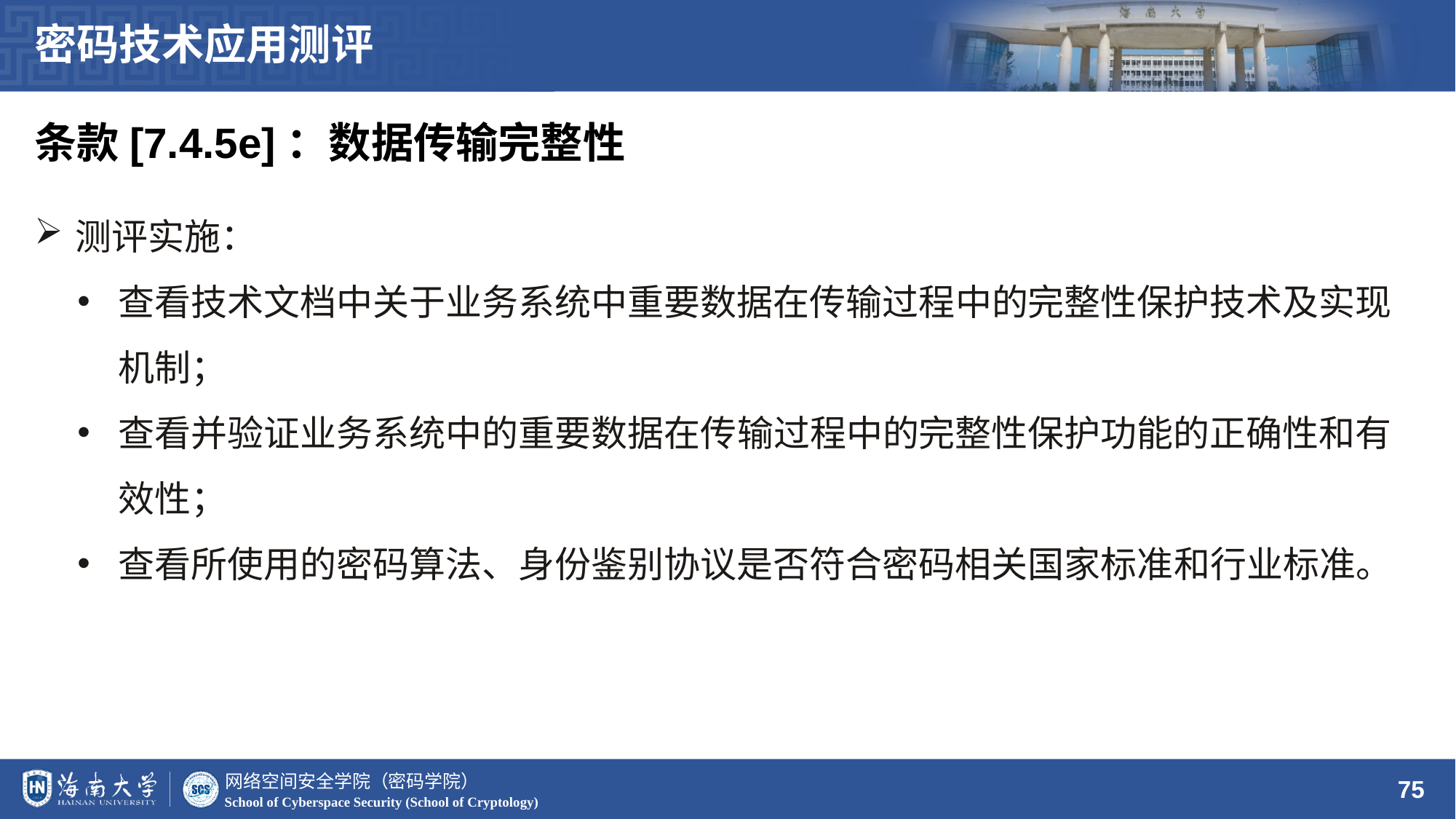

密码技术应用测评
条款[7.4.5e]：数据传输完整性
测评实施：
查看技术文档中关于业务系统中重要数据在传输过程中的完整性保护技术及实现机制；
查看并验证业务系统中的重要数据在传输过程中的完整性保护功能的正确性和有效性；
查看所使用的密码算法、身份鉴别协议是否符合密码相关国家标准和行业标准。
75